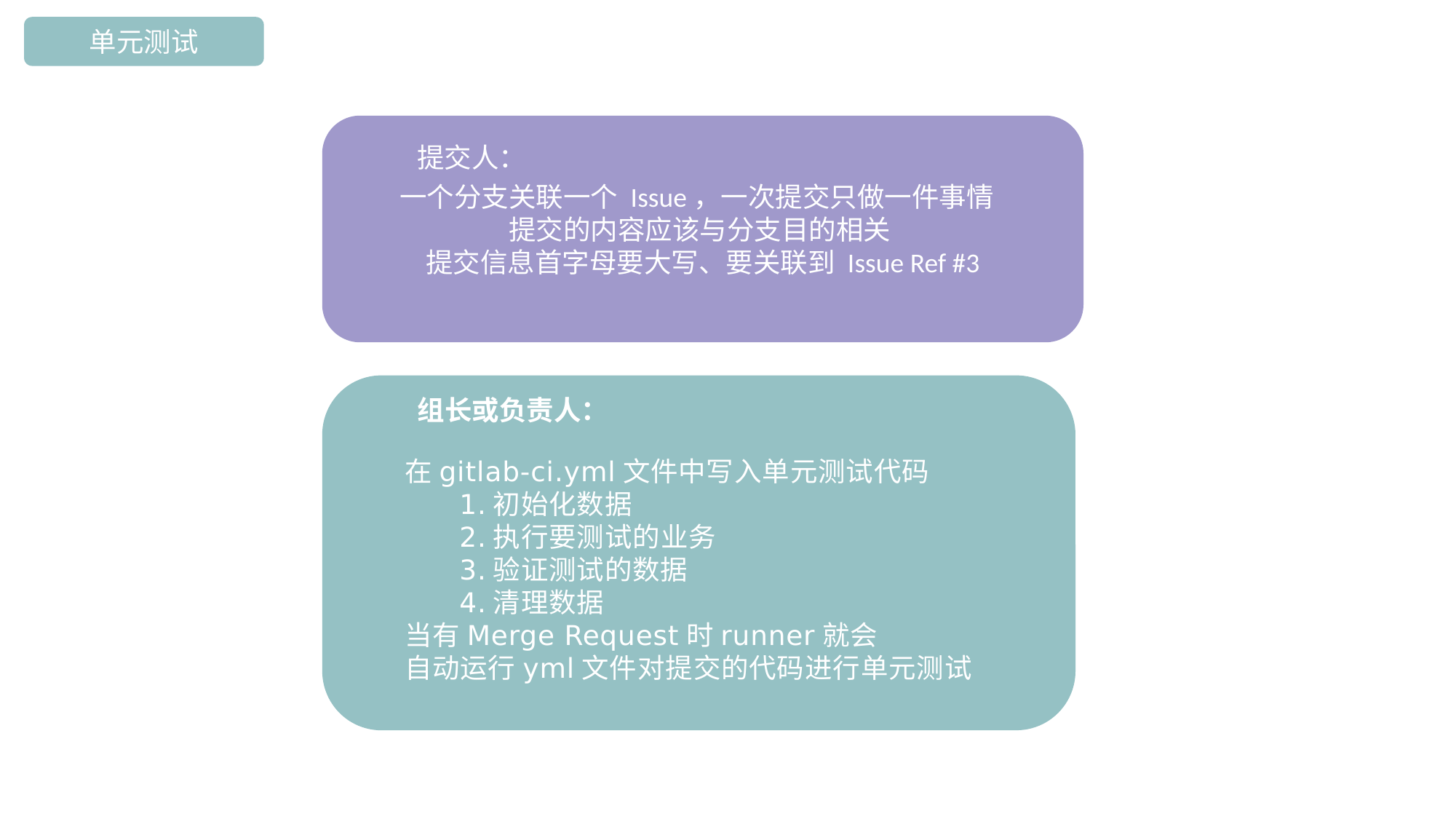

单元测试
⼀个分支关联⼀个 Issue，⼀次提交只做⼀件事情
提交的内容应该与分支目的相关
提交信息首字母要⼤写、要关联到 Issue Ref #3
提交人：

       在gitlab-ci.yml文件中写入单元测试代码
	1.初始化数据
	2.执行要测试的业务
	3.验证测试的数据
	4.清理数据
       当有Merge Request时runner就会
       自动运行yml文件对提交的代码进行单元测试

组长或负责人：